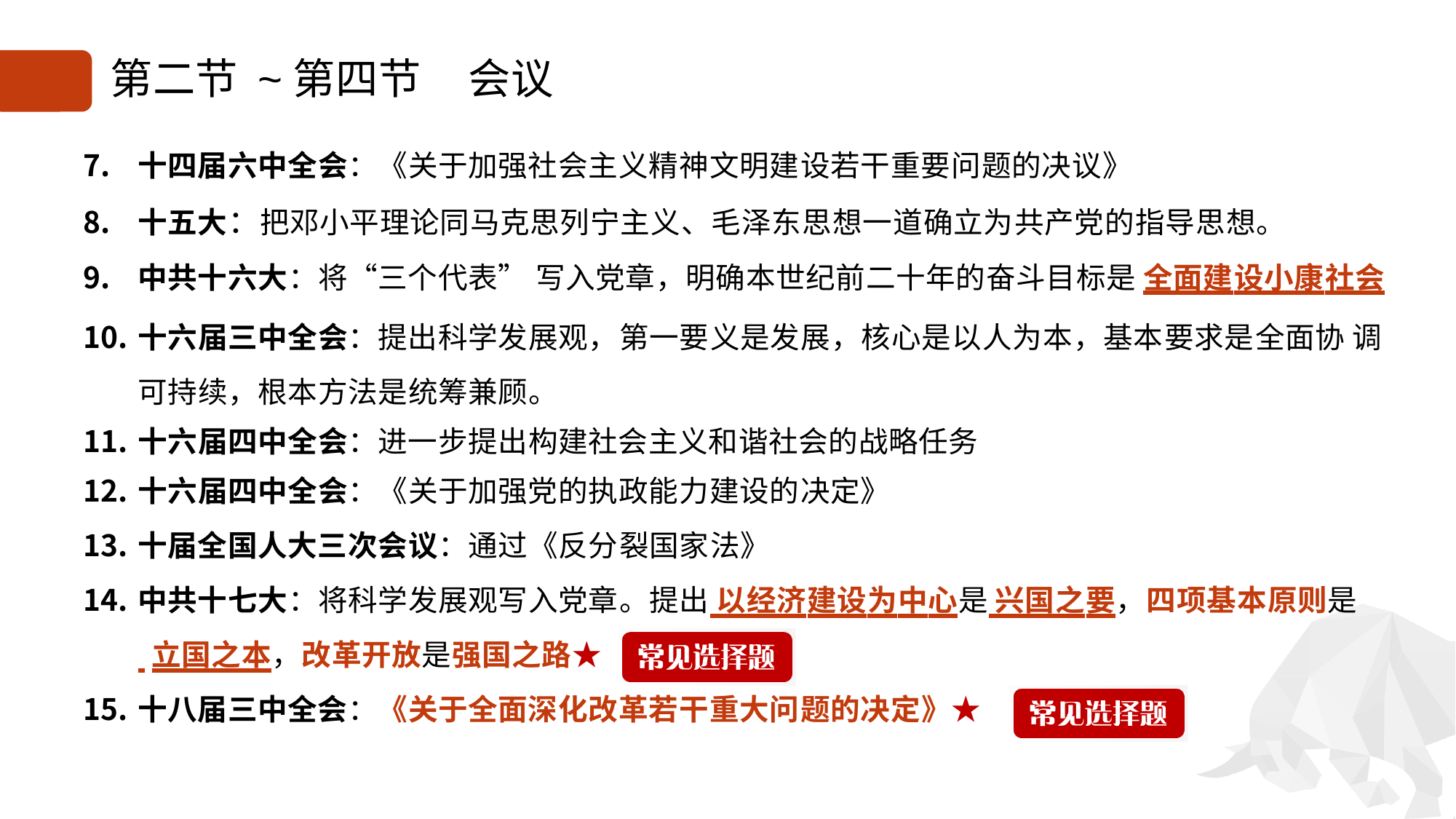

# 第二节 ~第四节	会议
十四届六中全会：《关于加强社会主义精神文明建设若干重要问题的决议》
十五大：把邓小平理论同马克思列宁主义、毛泽东思想一道确立为共产党的指导思想。
中共十六大：将“三个代表” 写入党章，明确本世纪前二十年的奋斗目标是 全面建设小康社会
十六届三中全会：提出科学发展观，第一要义是发展，核心是以人为本，基本要求是全面协 调可持续，根本方法是统筹兼顾。
十六届四中全会：进一步提出构建社会主义和谐社会的战略任务
十六届四中全会：《关于加强党的执政能力建设的决定》
十届全国人大三次会议：通过《反分裂国家法》
中共十七大：将科学发展观写入党章。提出 以经济建设为中心是 兴国之要，四项基本原则是
 立国之本，改革开放是强国之路★
十八届三中全会：《关于全面深化改革若干重大问题的决定》★